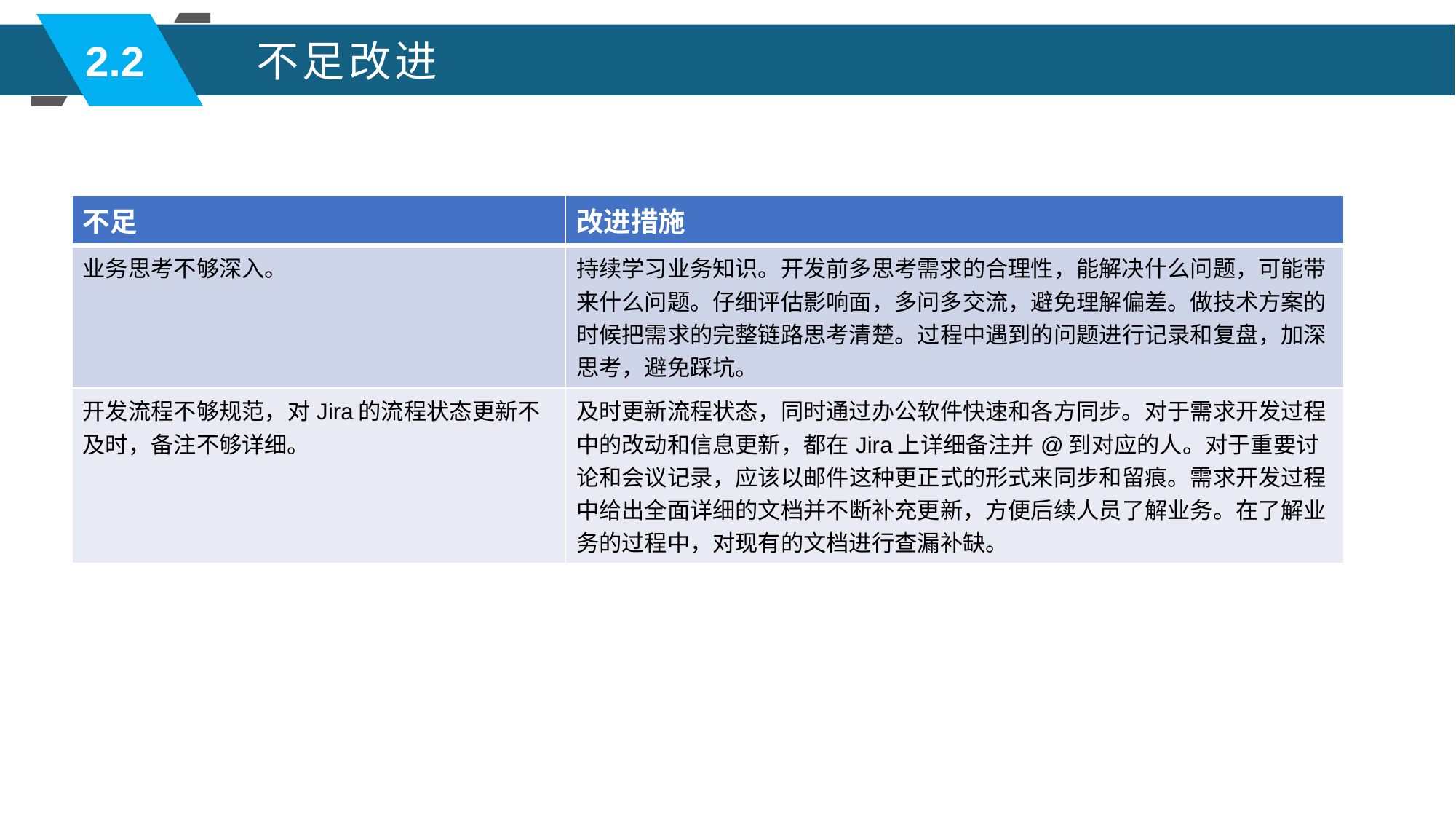

2.2
不足改进

| 不足 | 改进措施 |
| --- | --- |
| 业务思考不够深入。 | 持续学习业务知识。开发前多思考需求的合理性，能解决什么问题，可能带来什么问题。仔细评估影响面，多问多交流，避免理解偏差。做技术方案的时候把需求的完整链路思考清楚。过程中遇到的问题进行记录和复盘，加深思考，避免踩坑。 |
| 开发流程不够规范，对Jira的流程状态更新不及时，备注不够详细。 | 及时更新流程状态，同时通过办公软件快速和各方同步。对于需求开发过程中的改动和信息更新，都在Jira上详细备注并@到对应的人。对于重要讨论和会议记录，应该以邮件这种更正式的形式来同步和留痕。需求开发过程中给出全面详细的文档并不断补充更新，方便后续人员了解业务。在了解业务的过程中，对现有的文档进行查漏补缺。 |